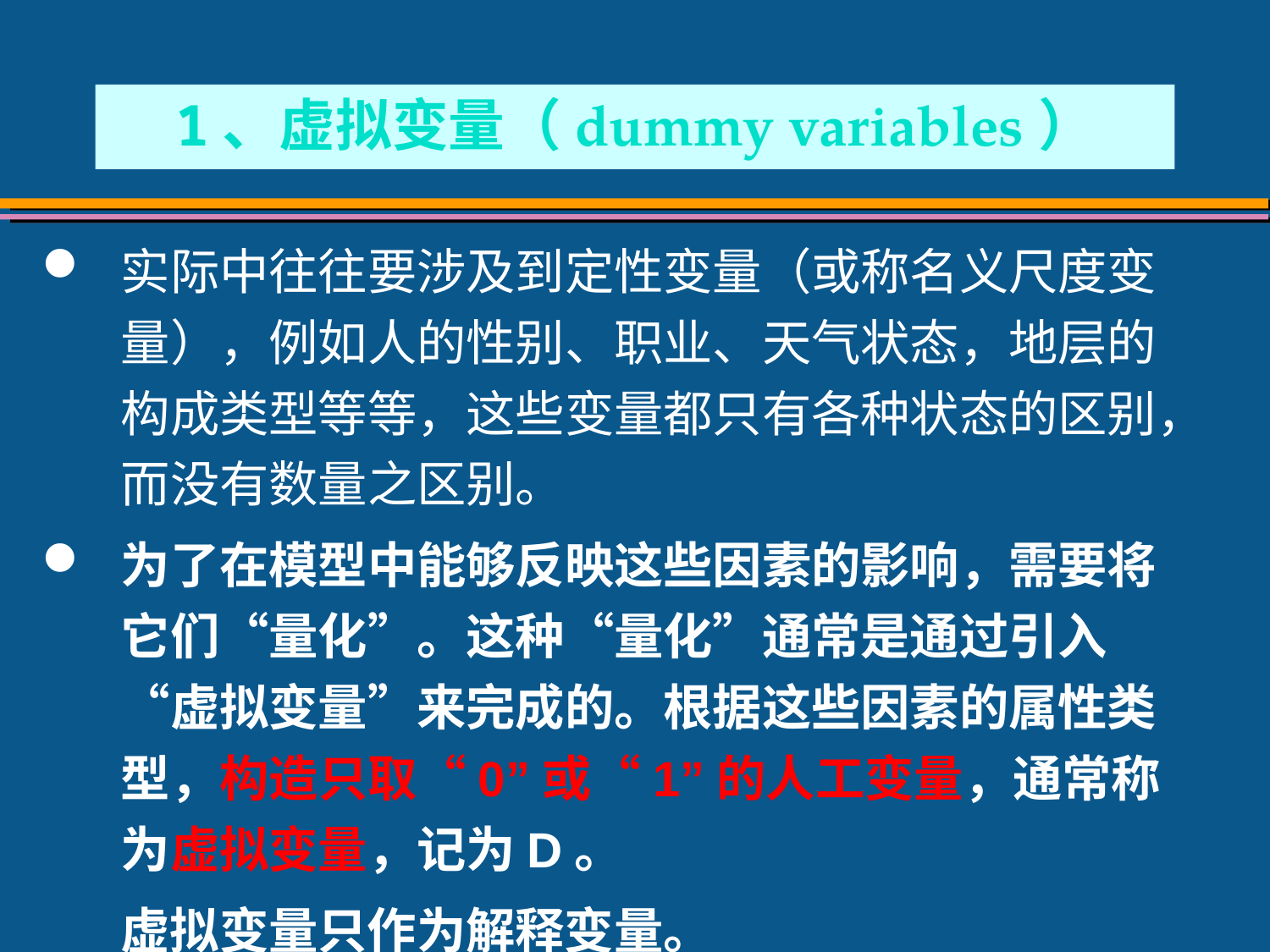

# 1、虚拟变量（dummy variables）
实际中往往要涉及到定性变量（或称名义尺度变量），例如人的性别、职业、天气状态，地层的构成类型等等，这些变量都只有各种状态的区别，而没有数量之区别。
为了在模型中能够反映这些因素的影响，需要将它们“量化”。这种“量化”通常是通过引入“虚拟变量”来完成的。根据这些因素的属性类型，构造只取“0”或“1”的人工变量，通常称为虚拟变量，记为D。
      虚拟变量只作为解释变量。